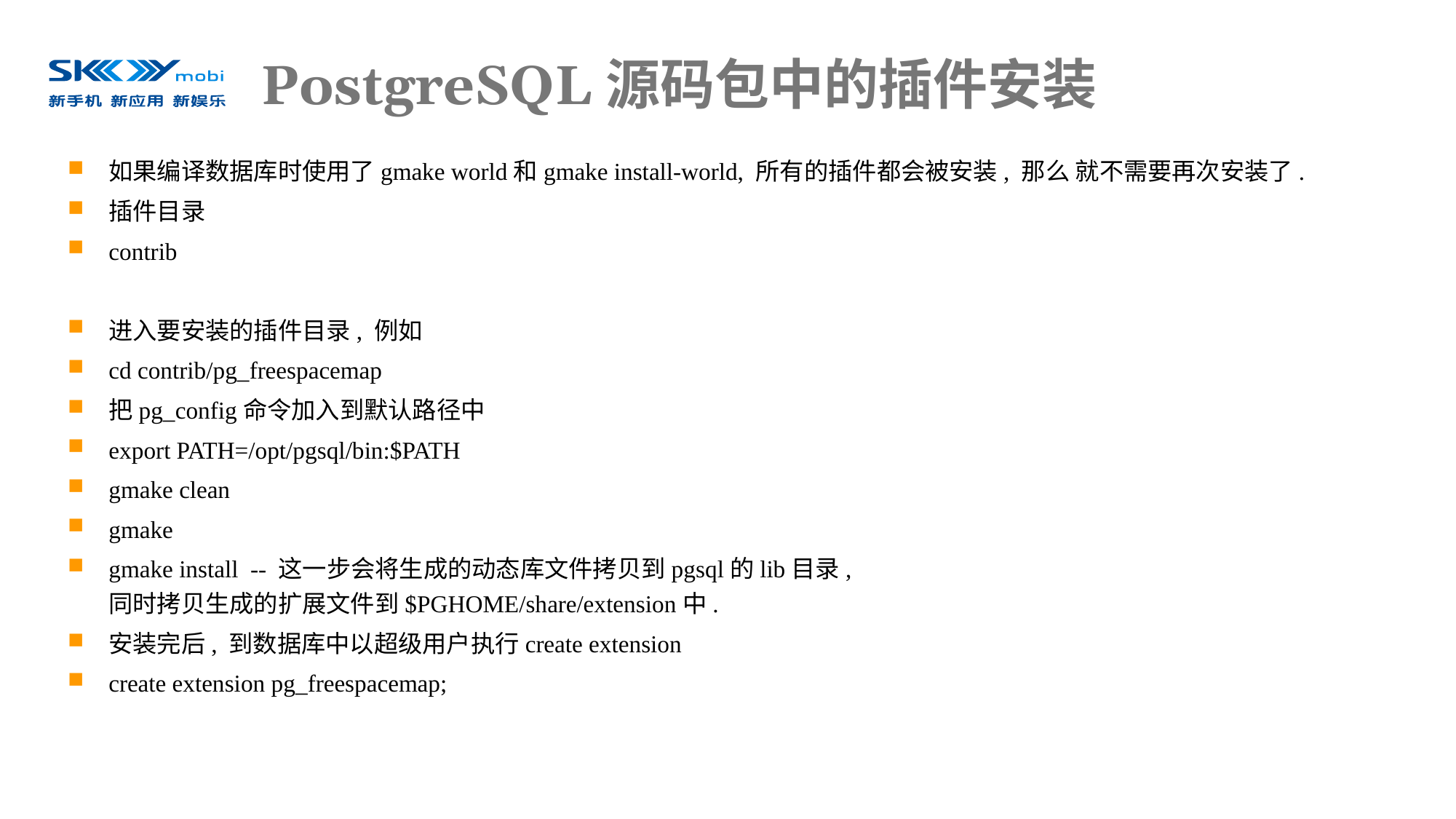

# PostgreSQL源码包中的插件安装
如果编译数据库时使用了gmake world和gmake install-world, 所有的插件都会被安装, 那么 就不需要再次安装了.
插件目录
contrib

进入要安装的插件目录, 例如
cd contrib/pg_freespacemap
把pg_config命令加入到默认路径中
export PATH=/opt/pgsql/bin:$PATH
gmake clean
gmake
gmake install  -- 这一步会将生成的动态库文件拷贝到pgsql的lib目录, 同时拷贝生成的扩展文件到$PGHOME/share/extension中.
安装完后, 到数据库中以超级用户执行create extension
create extension pg_freespacemap;